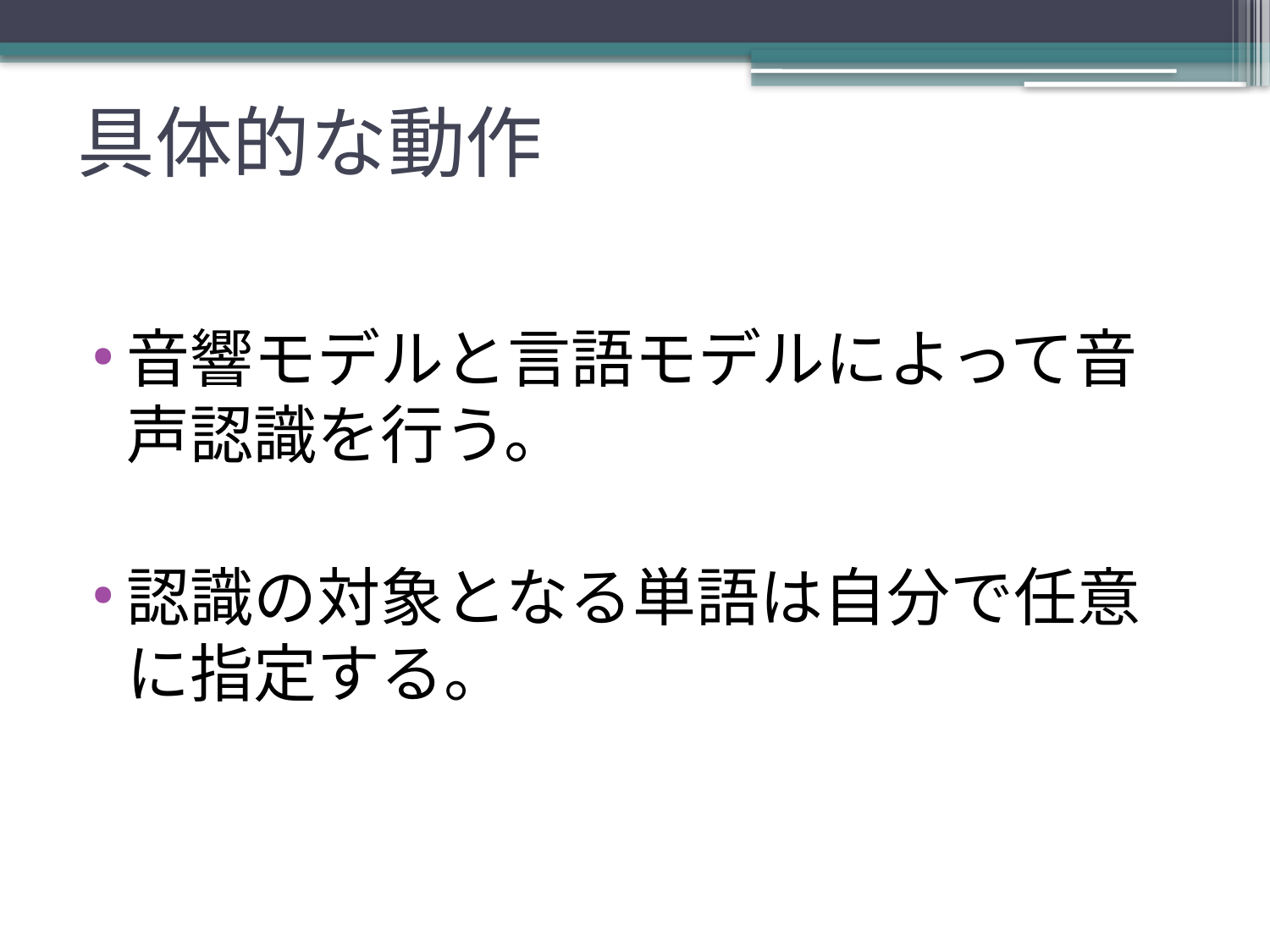

# 具体的な動作
音響モデルと言語モデルによって音声認識を行う。

認識の対象となる単語は自分で任意に指定する。